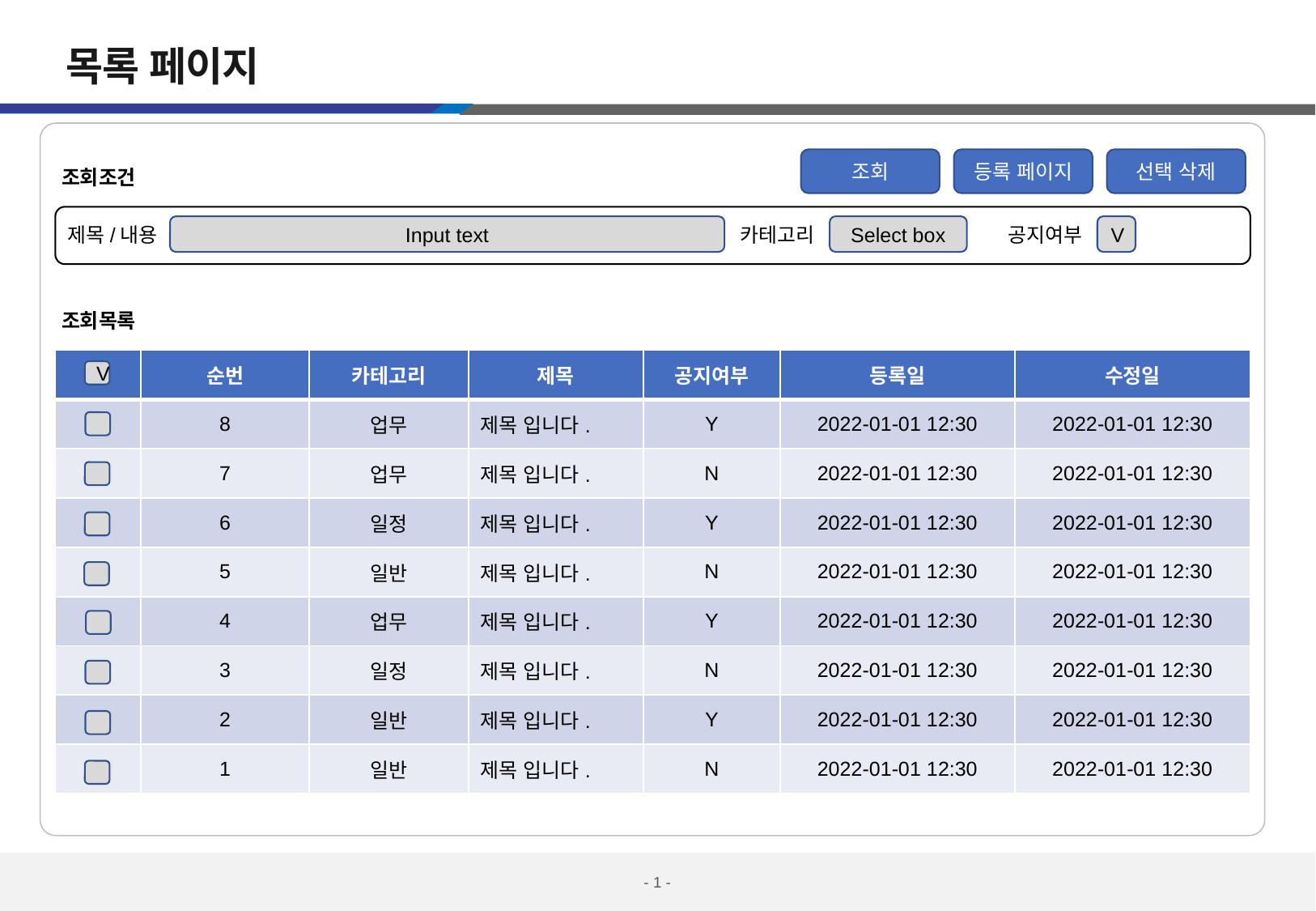

목록 페이지
조회
등록 페이지
선택 삭제
조회조건

제목/내용
Input text
카테고리
Select box
공지여부
V
조회목록
|  | 순번 | 카테고리 | 제목 | 공지여부 | 등록일 | 수정일 |
| --- | --- | --- | --- | --- | --- | --- |
|  | 8 | 업무 | 제목 입니다. | Y | 2022-01-01 12:30 | 2022-01-01 12:30 |
|  | 7 | 업무 | 제목 입니다. | N | 2022-01-01 12:30 | 2022-01-01 12:30 |
|  | 6 | 일정 | 제목 입니다. | Y | 2022-01-01 12:30 | 2022-01-01 12:30 |
|  | 5 | 일반 | 제목 입니다. | N | 2022-01-01 12:30 | 2022-01-01 12:30 |
|  | 4 | 업무 | 제목 입니다. | Y | 2022-01-01 12:30 | 2022-01-01 12:30 |
|  | 3 | 일정 | 제목 입니다. | N | 2022-01-01 12:30 | 2022-01-01 12:30 |
|  | 2 | 일반 | 제목 입니다. | Y | 2022-01-01 12:30 | 2022-01-01 12:30 |
|  | 1 | 일반 | 제목 입니다. | N | 2022-01-01 12:30 | 2022-01-01 12:30 |
V